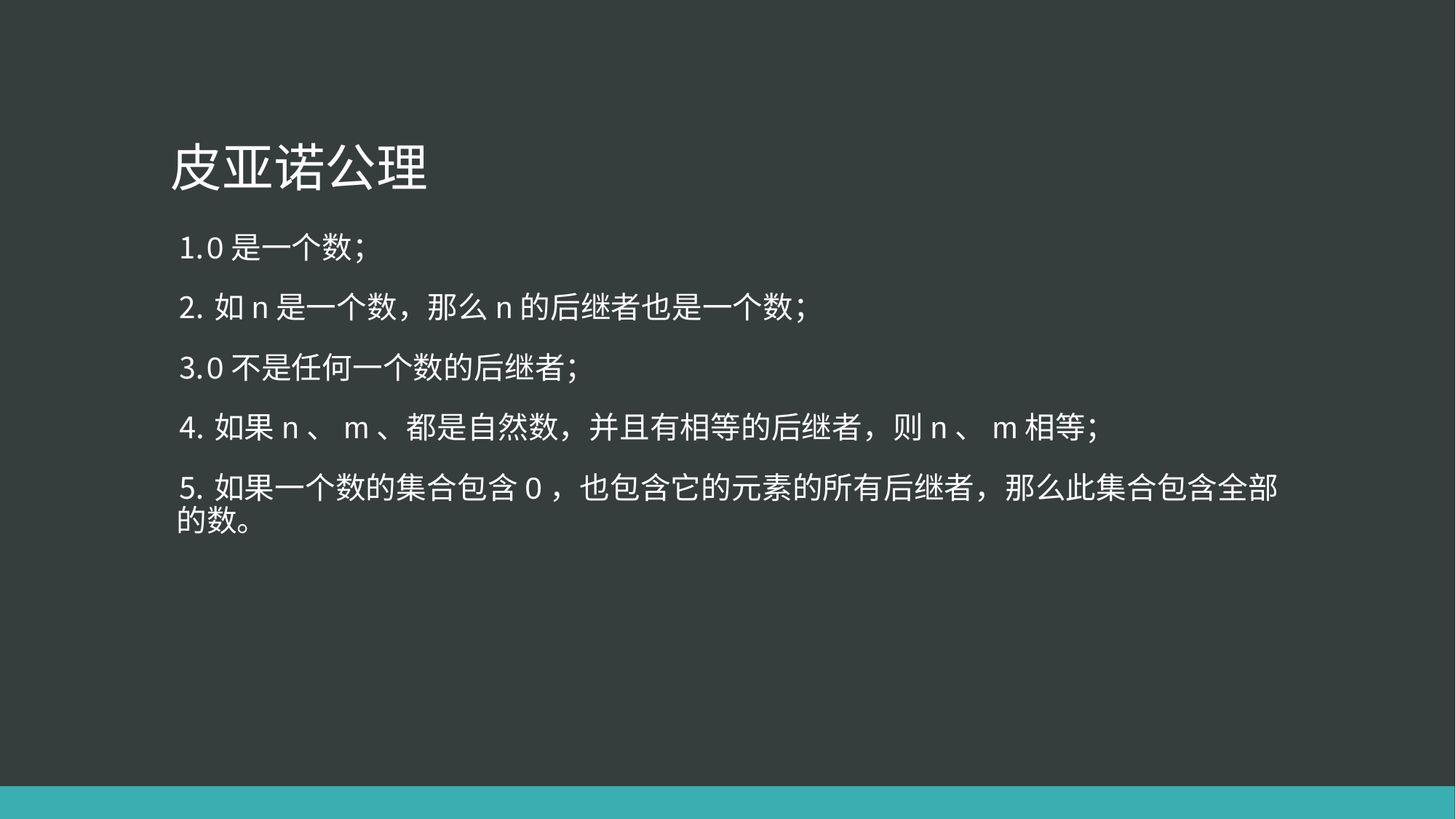

# 皮亚诺公理
⒈0是一个数；
⒉如n是一个数，那么n的后继者也是一个数；
⒊0不是任何一个数的后继者；
⒋如果n、m、都是自然数，并且有相等的后继者，则n、m相等；
⒌如果一个数的集合包含0，也包含它的元素的所有后继者，那么此集合包含全部的数。